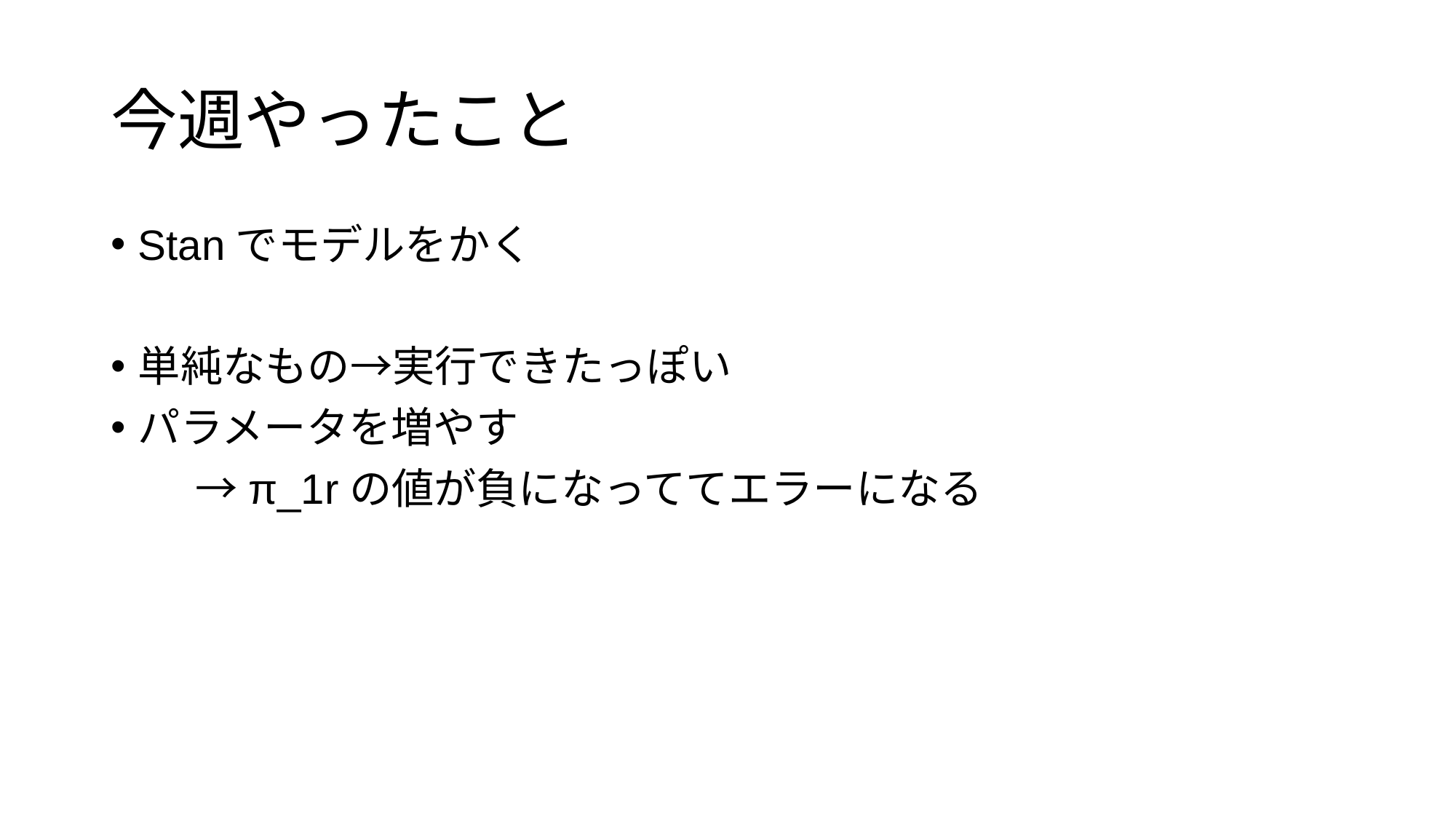

# 今週やったこと
Stanでモデルをかく

単純なもの→実行できたっぽい
パラメータを増やす
　　→π_1rの値が負になっててエラーになる